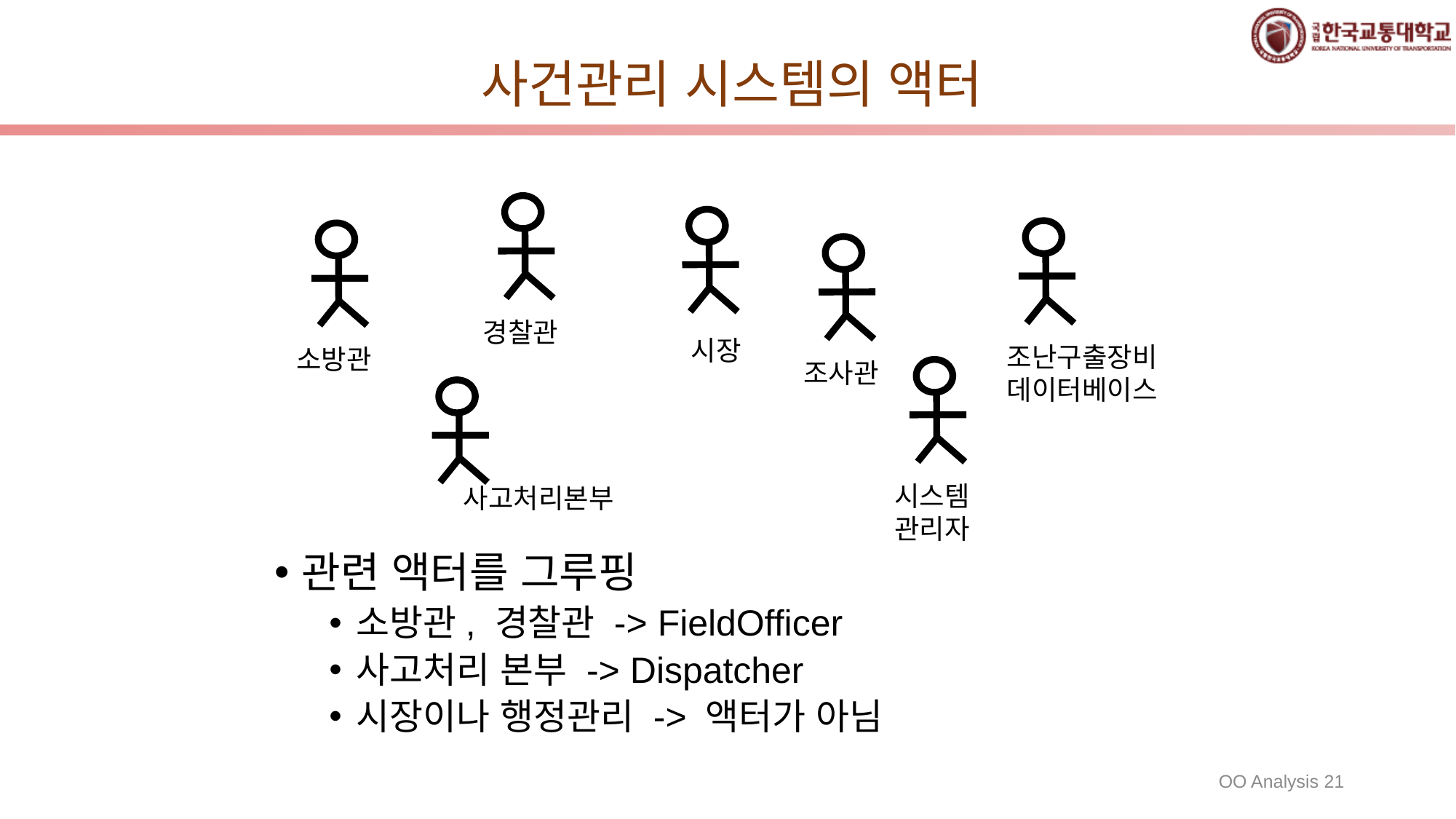

# 사건관리 시스템의 액터

경찰관
시장
조난구출장비
데이터베이스
소방관
조사관

시스템
관리자
사고처리본부
관련 액터를 그루핑
소방관, 경찰관 -> FieldOfficer
사고처리 본부 -> Dispatcher
시장이나 행정관리 -> 액터가 아님
OO Analysis 21